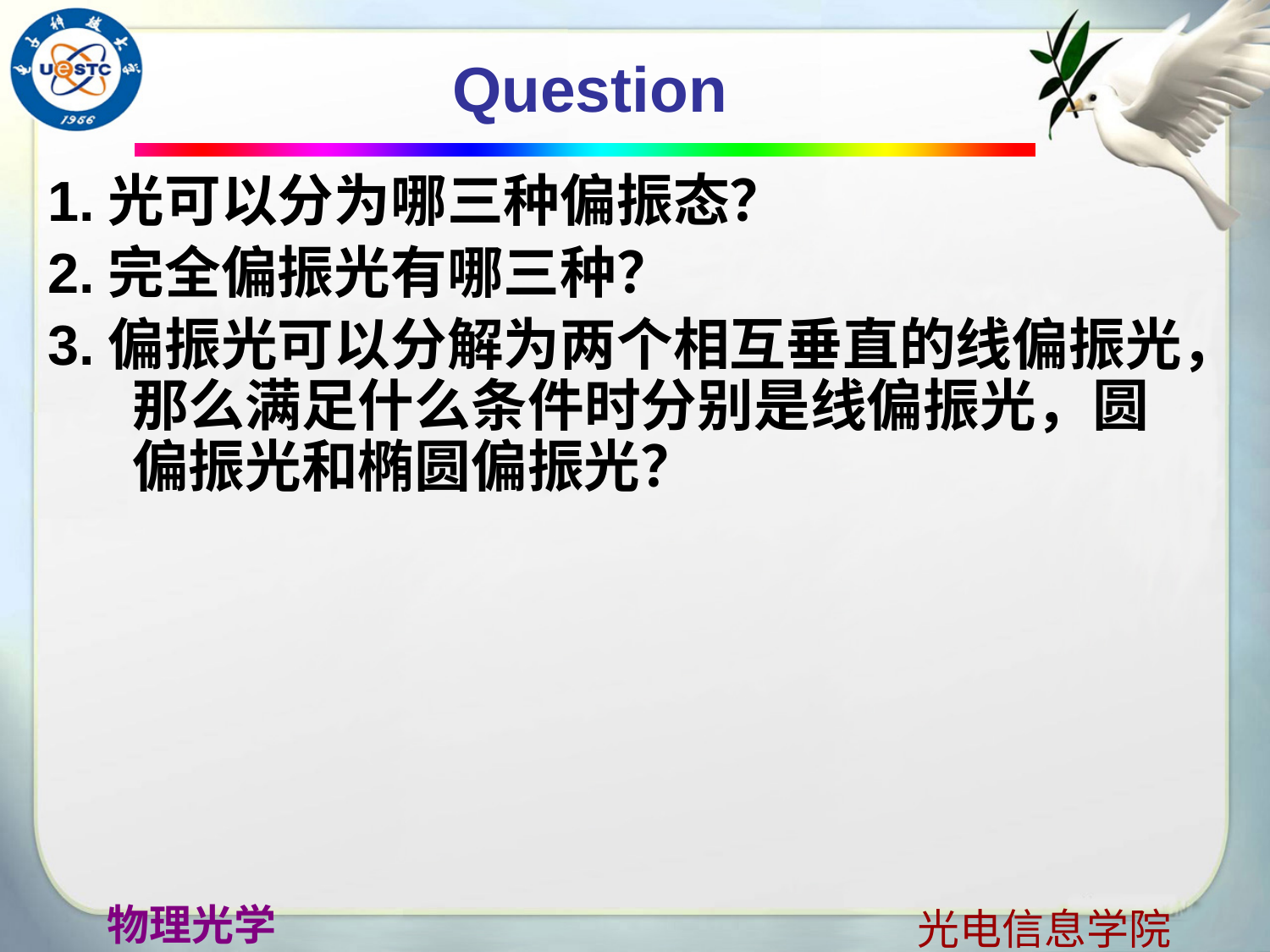

# Question
1.光可以分为哪三种偏振态？
2.完全偏振光有哪三种？
3.偏振光可以分解为两个相互垂直的线偏振光，那么满足什么条件时分别是线偏振光，圆偏振光和椭圆偏振光？